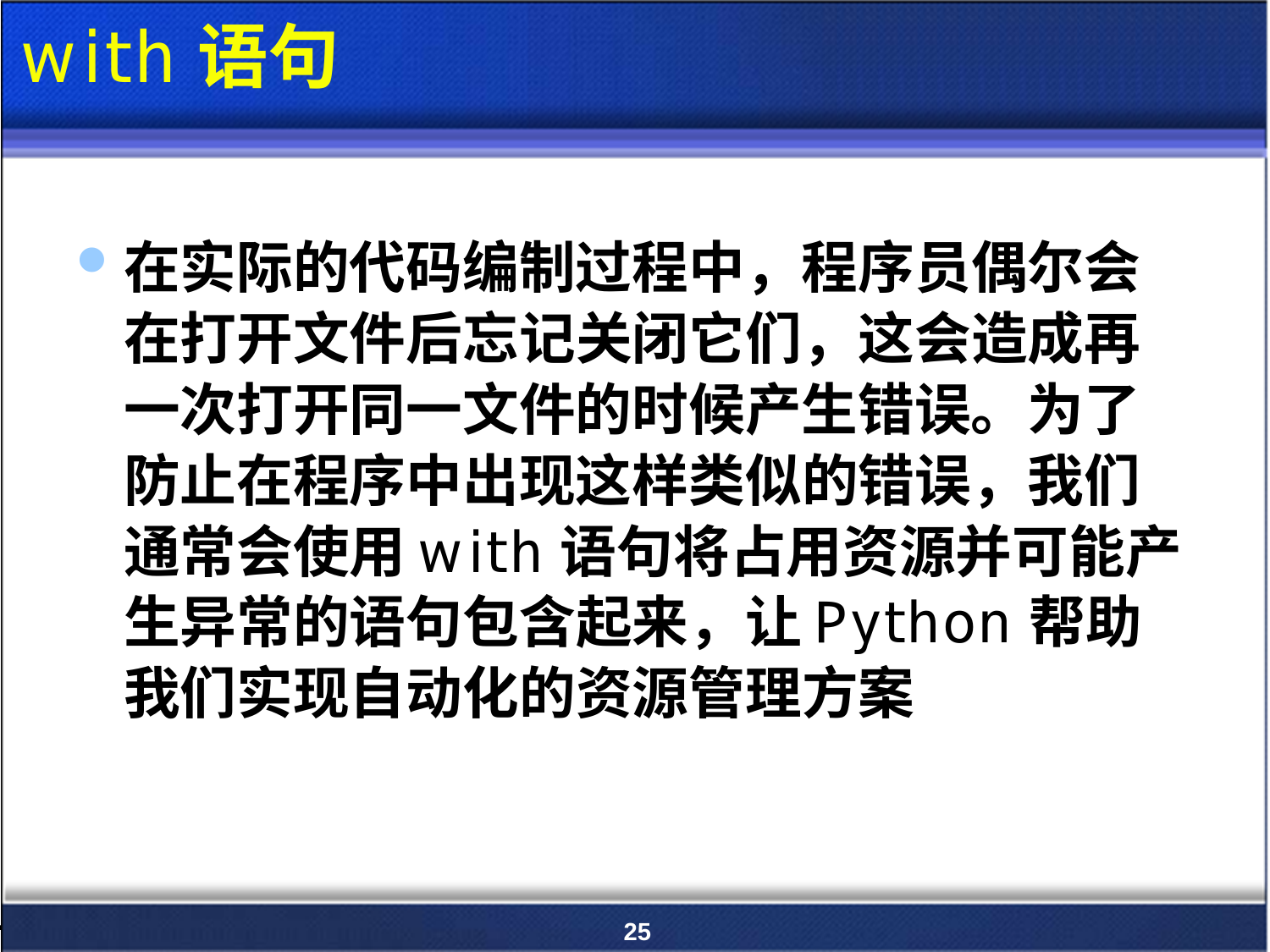

# with语句
在实际的代码编制过程中，程序员偶尔会在打开文件后忘记关闭它们，这会造成再一次打开同一文件的时候产生错误。为了防止在程序中出现这样类似的错误，我们通常会使用with语句将占用资源并可能产生异常的语句包含起来，让Python帮助我们实现自动化的资源管理方案
25